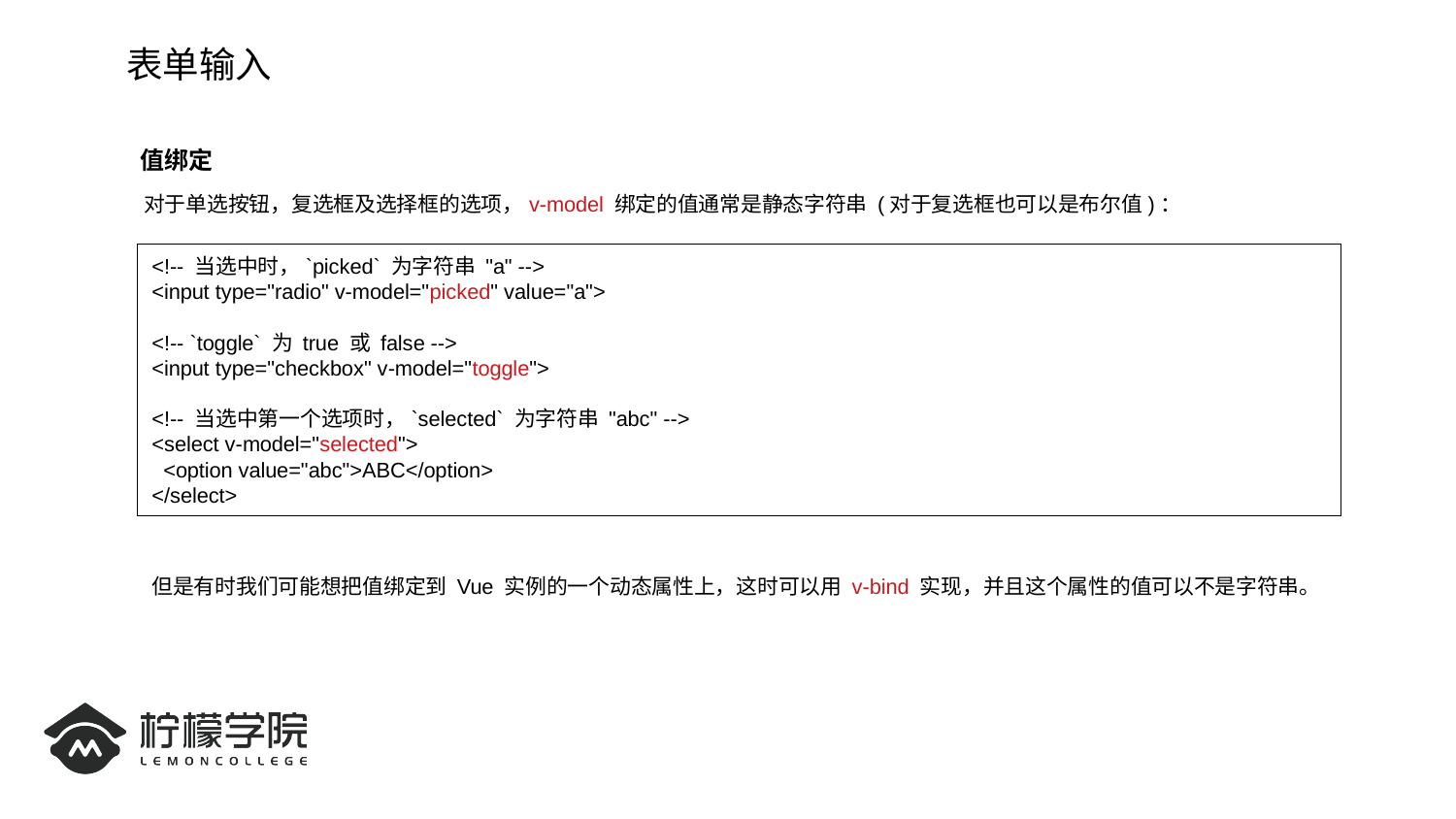

表单输入
值绑定

对于单选按钮，复选框及选择框的选项，v-model 绑定的值通常是静态字符串 (对于复选框也可以是布尔值)：
<!-- 当选中时，`picked` 为字符串 "a" -->
<input type="radio" v-model="picked" value="a">

<!-- `toggle` 为 true 或 false -->
<input type="checkbox" v-model="toggle">

<!-- 当选中第一个选项时，`selected` 为字符串 "abc" -->
<select v-model="selected">
  <option value="abc">ABC</option>
</select>
但是有时我们可能想把值绑定到 Vue 实例的一个动态属性上，这时可以用 v-bind 实现，并且这个属性的值可以不是字符串。